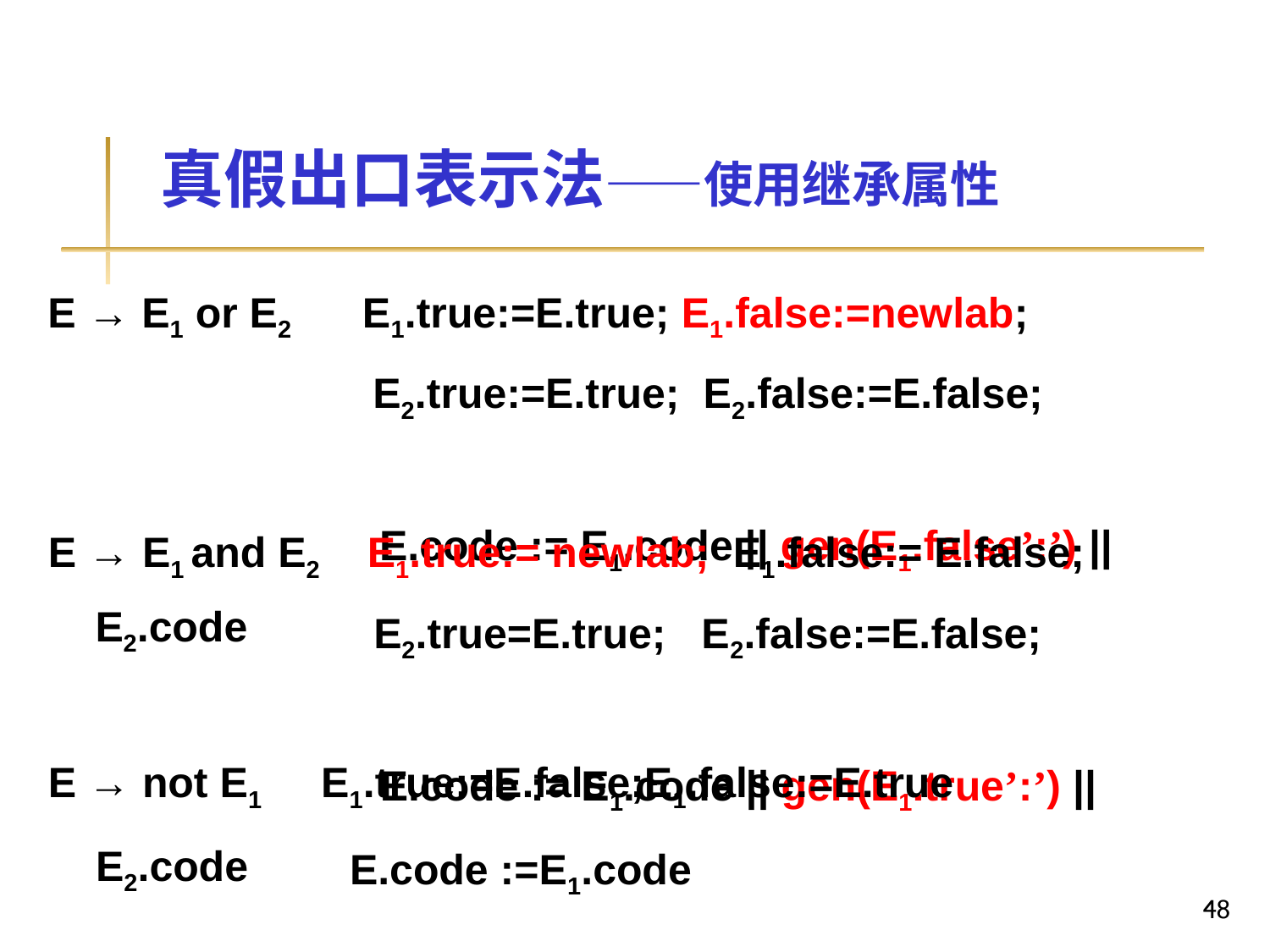

# 真假出口表示法——使用继承属性
E → E1 or E2      E1.true:=E.true; E1.false:=newlab;
			  E2.true:=E.true;  E2.false:=E.false;
                            E.code := E1.code || gen(E1.false’:’) ||E2.code
E → E1 and E2    E1.true:= newlab;  E1.false:= E.false;
			  E2.true=E.true;   E2.false:=E.false;
                            E.code := E1.code || gen(E1.true’:’) ||E2.code
E → not E1     E1.true:=E.false;E1.false:=E.true
		 	E.code :=E1.code
48